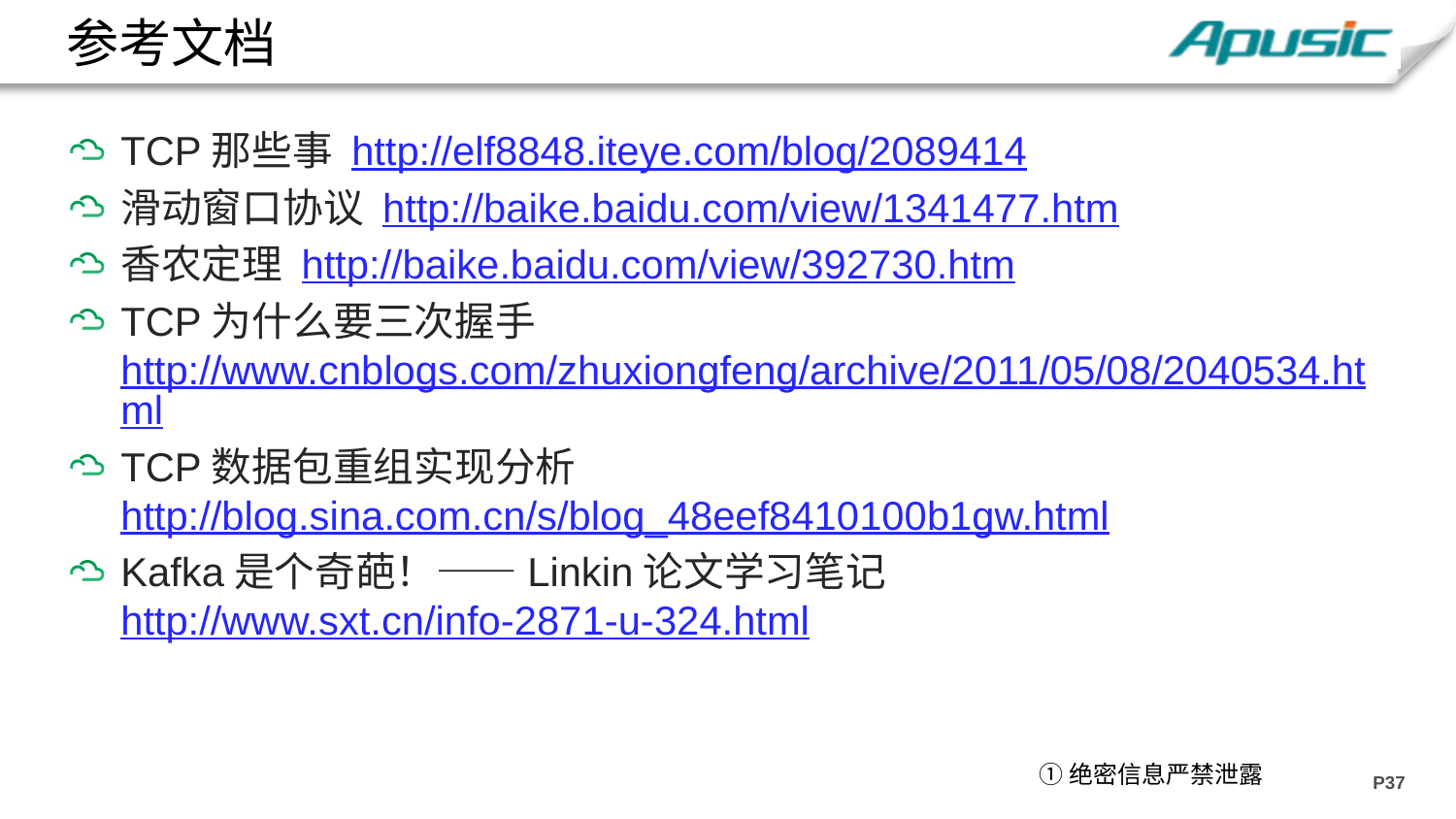

# 参考文档
TCP那些事 http://elf8848.iteye.com/blog/2089414
滑动窗口协议 http://baike.baidu.com/view/1341477.htm
香农定理 http://baike.baidu.com/view/392730.htm
TCP为什么要三次握手 http://www.cnblogs.com/zhuxiongfeng/archive/2011/05/08/2040534.html
TCP数据包重组实现分析 http://blog.sina.com.cn/s/blog_48eef8410100b1gw.html
Kafka是个奇葩！——Linkin论文学习笔记      http://www.sxt.cn/info-2871-u-324.html